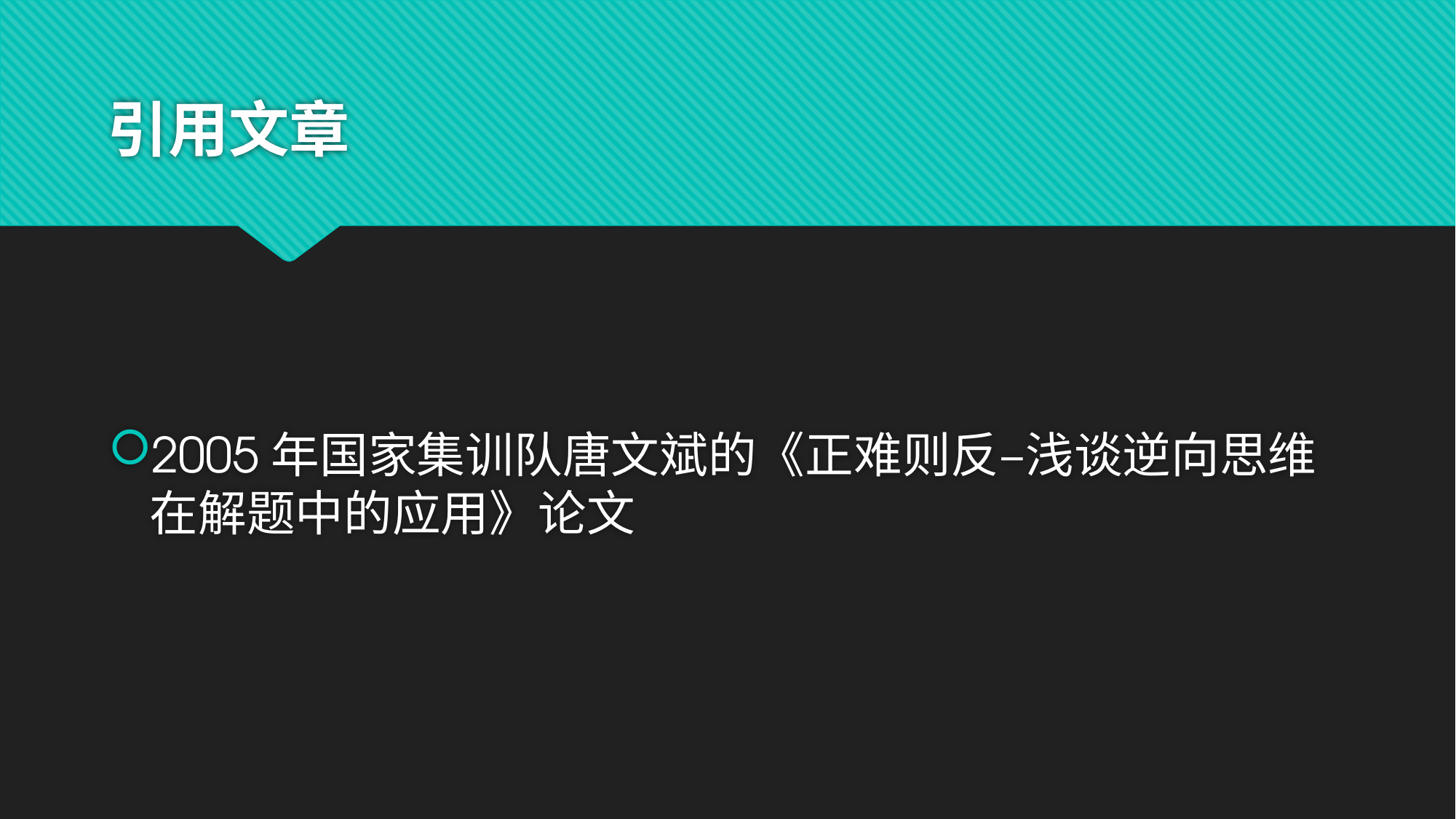

# 引用文章
2005年国家集训队唐文斌的《正难则反–浅谈逆向思维在解题中的应用》论文